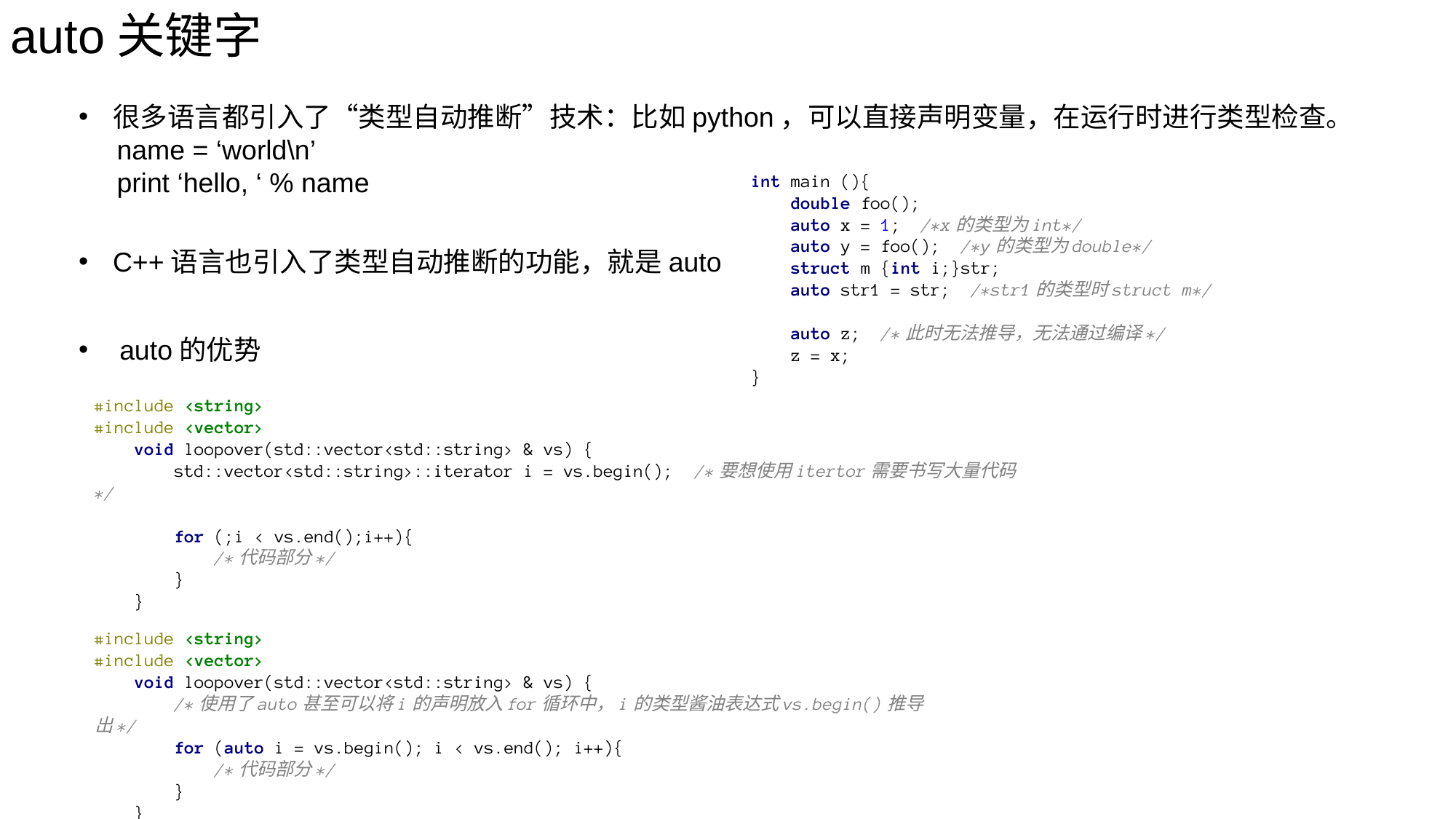

auto关键字
很多语言都引入了“类型自动推断”技术：比如python，可以直接声明变量，在运行时进行类型检查。
     name = ‘world\n’
     print ‘hello, ‘ % name
int main (){
    double foo();
    auto x = 1;  /*x的类型为int*/
    auto y = foo();  /*y的类型为double*/
    struct m {int i;}str;
    auto str1 = str;  /*str1的类型时struct m*/
    auto z;  /*此时无法推导，无法通过编译*/
    z = x;
}
C++语言也引入了类型自动推断的功能，就是auto

auto的优势
#include <string>
#include <vector>
    void loopover(std::vector<std::string> & vs) {
        std::vector<std::string>::iterator i = vs.begin();  /*要想使用itertor需要书写大量代码*/
        for (;i < vs.end();i++){
            /*代码部分*/
        }
    }
#include <string>
#include <vector>
    void loopover(std::vector<std::string> & vs) {
        /*使用了auto甚至可以将i的声明放入for循环中，i的类型酱油表达式vs.begin()推导出*/
        for (auto i = vs.begin(); i < vs.end(); i++){
            /*代码部分*/
        }
    }